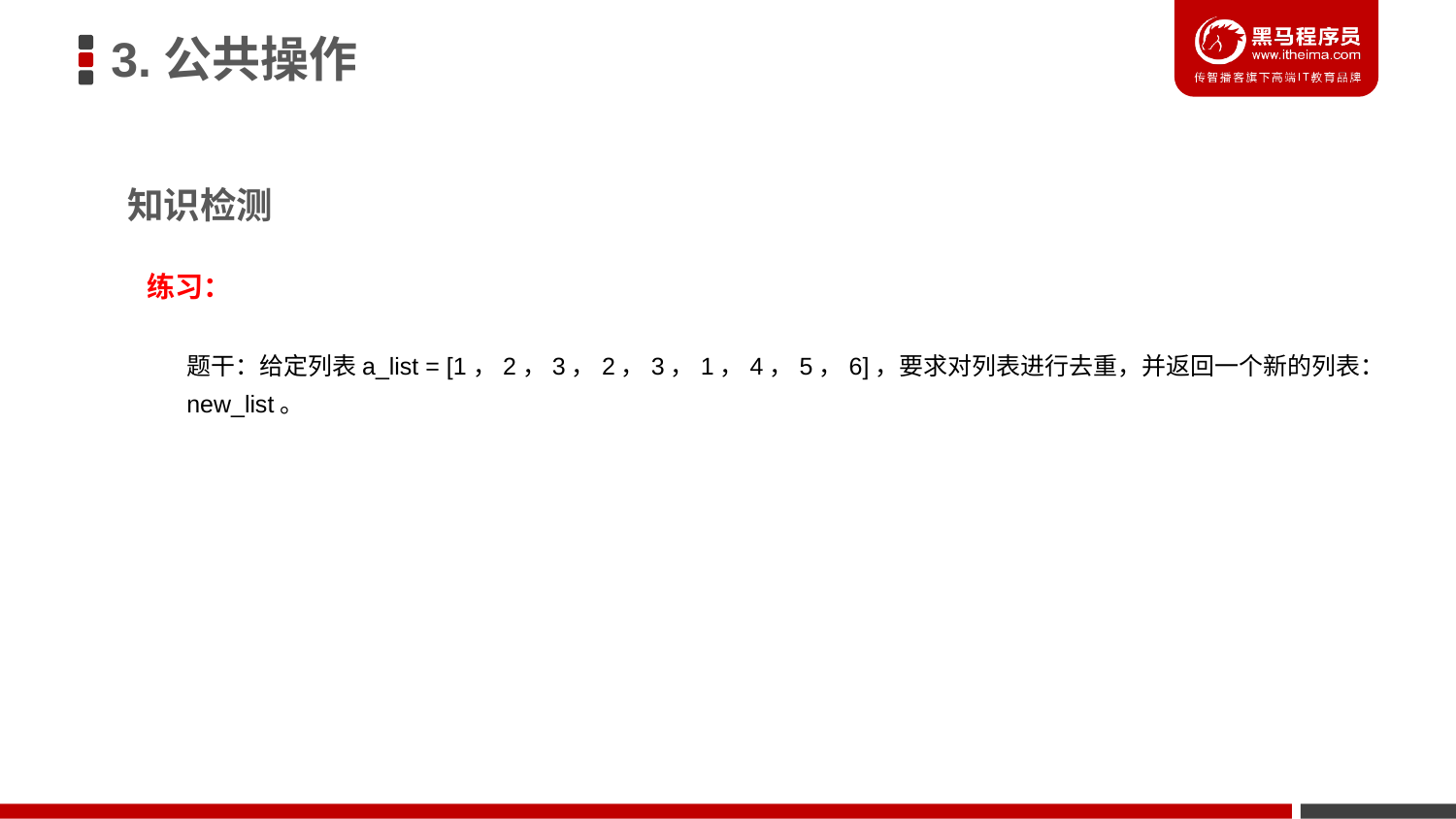

3.公共操作
知识检测
练习：
题干：给定列表a_list = [1，2，3，2，3，1，4，5，6]，要求对列表进行去重，并返回一个新的列表：
new_list。